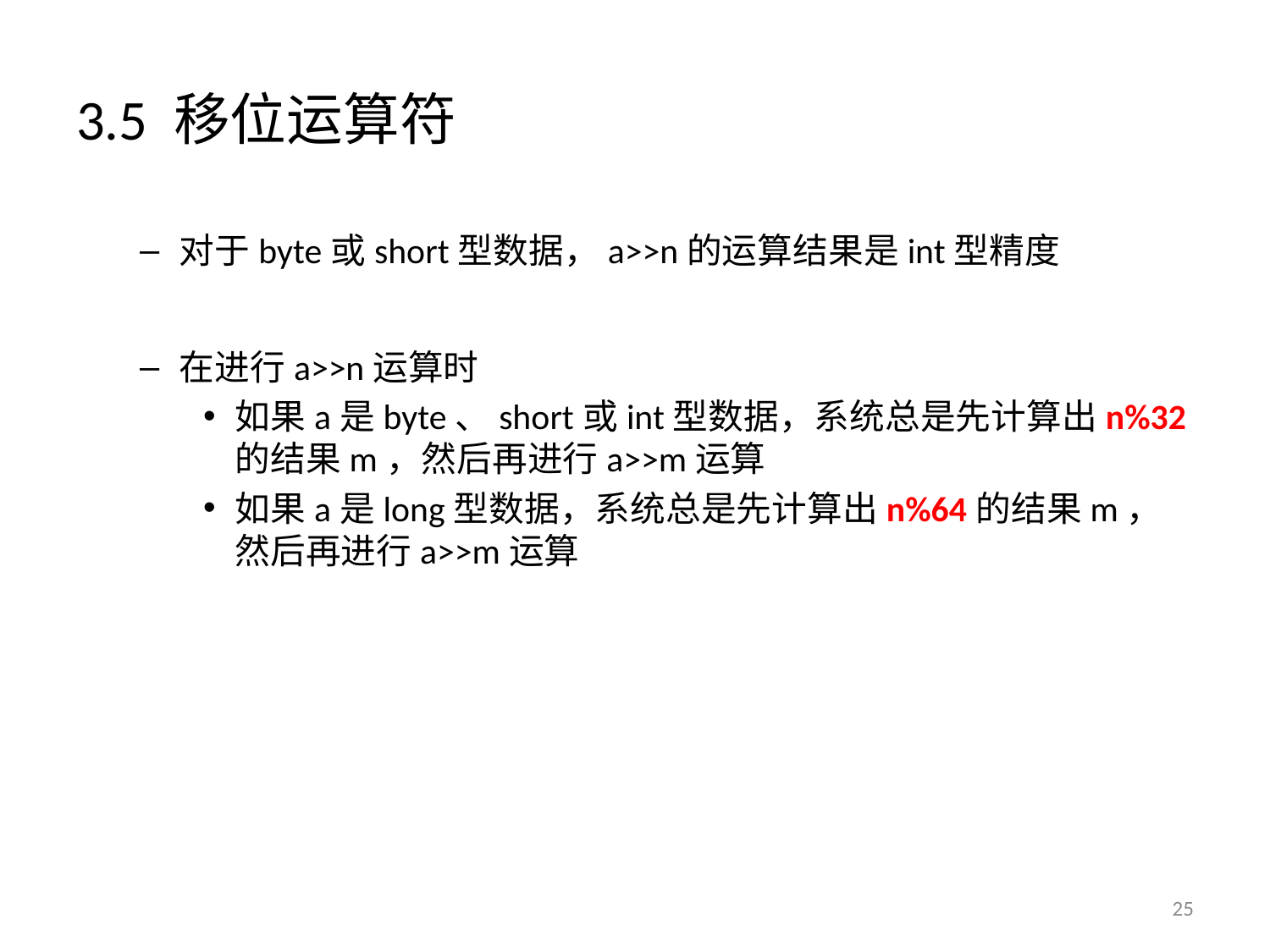

# 3.5 移位运算符
对于byte或short型数据，a>>n的运算结果是int型精度

在进行a>>n运算时
如果a是byte、short或int型数据，系统总是先计算出n%32的结果m，然后再进行a>>m运算
如果a是long型数据，系统总是先计算出n%64的结果m，然后再进行a>>m运算

25